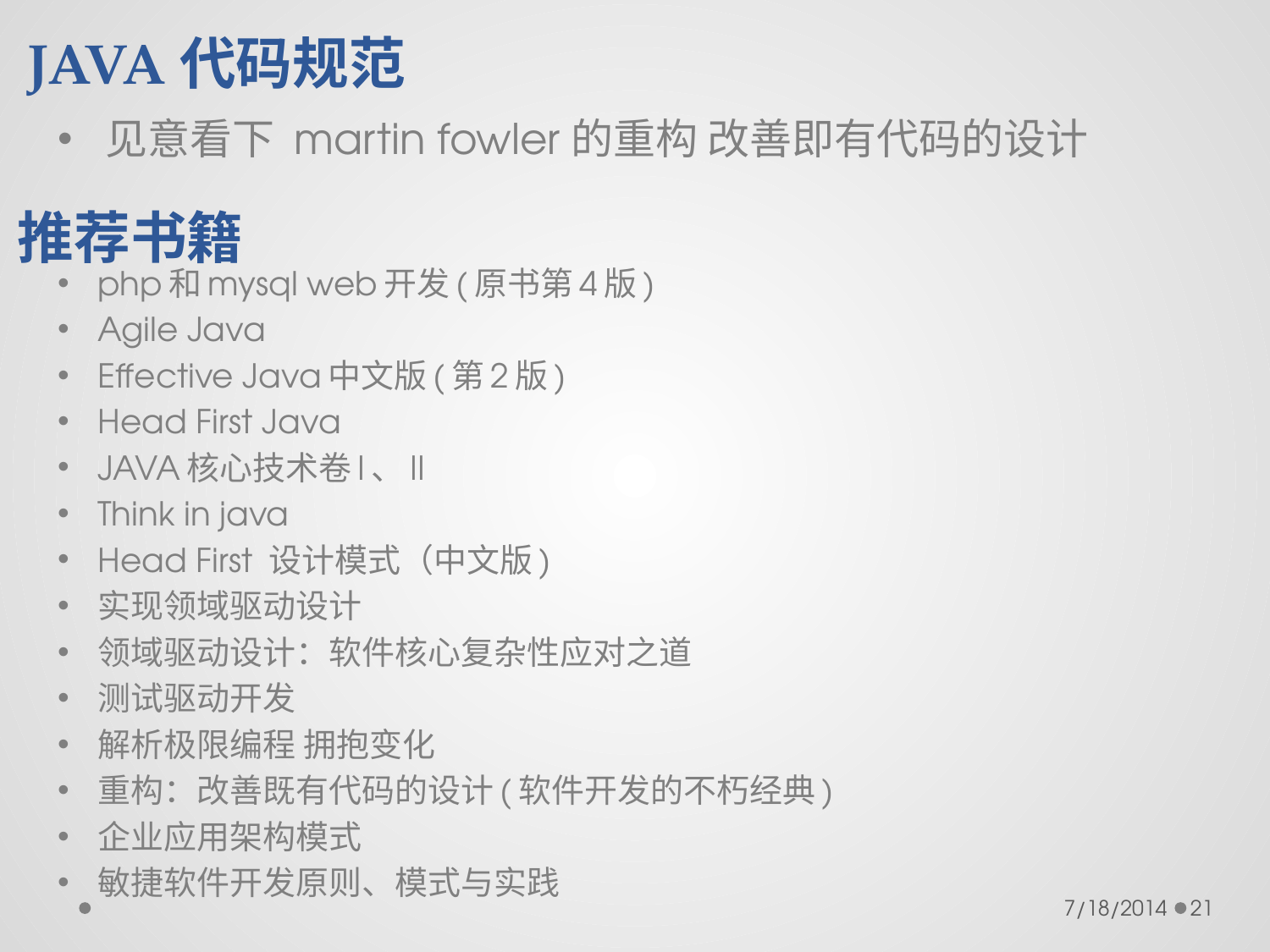

JAVA代码规范
见意看下 martin fowler的重构 改善即有代码的设计
推荐书籍
php和mysql web开发(原书第4版)
Agile Java
Effective Java中文版(第2版)
Head First Java
JAVA核心技术卷I、II
Think in java
Head First 设计模式（中文版)
实现领域驱动设计
领域驱动设计：软件核心复杂性应对之道
测试驱动开发
解析极限编程 拥抱变化
重构：改善既有代码的设计(软件开发的不朽经典)
企业应用架构模式
敏捷软件开发原则、模式与实践

7/18/2014
21